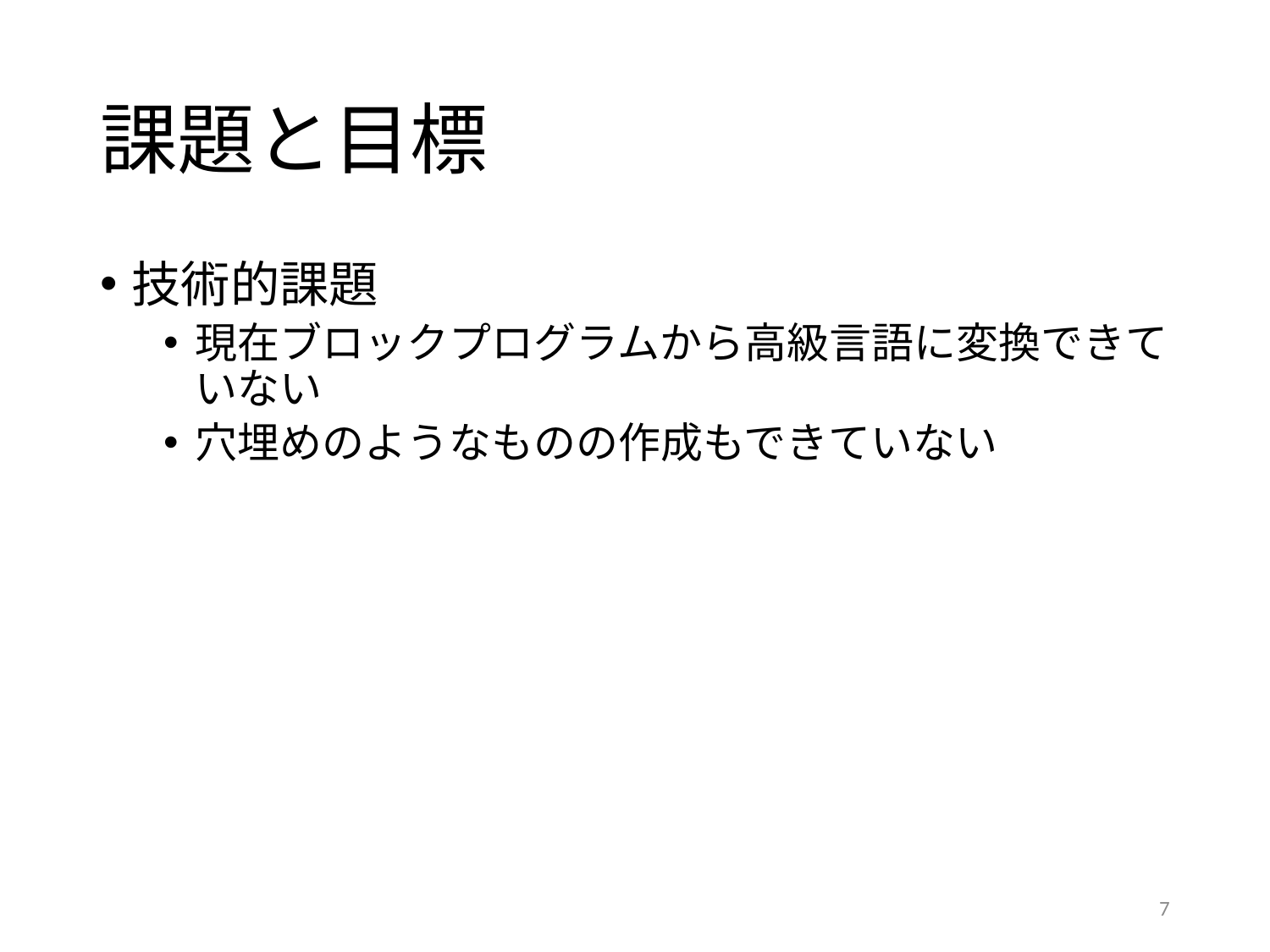

# 課題と目標
技術的課題
現在ブロックプログラムから高級言語に変換できていない
穴埋めのようなものの作成もできていない

7